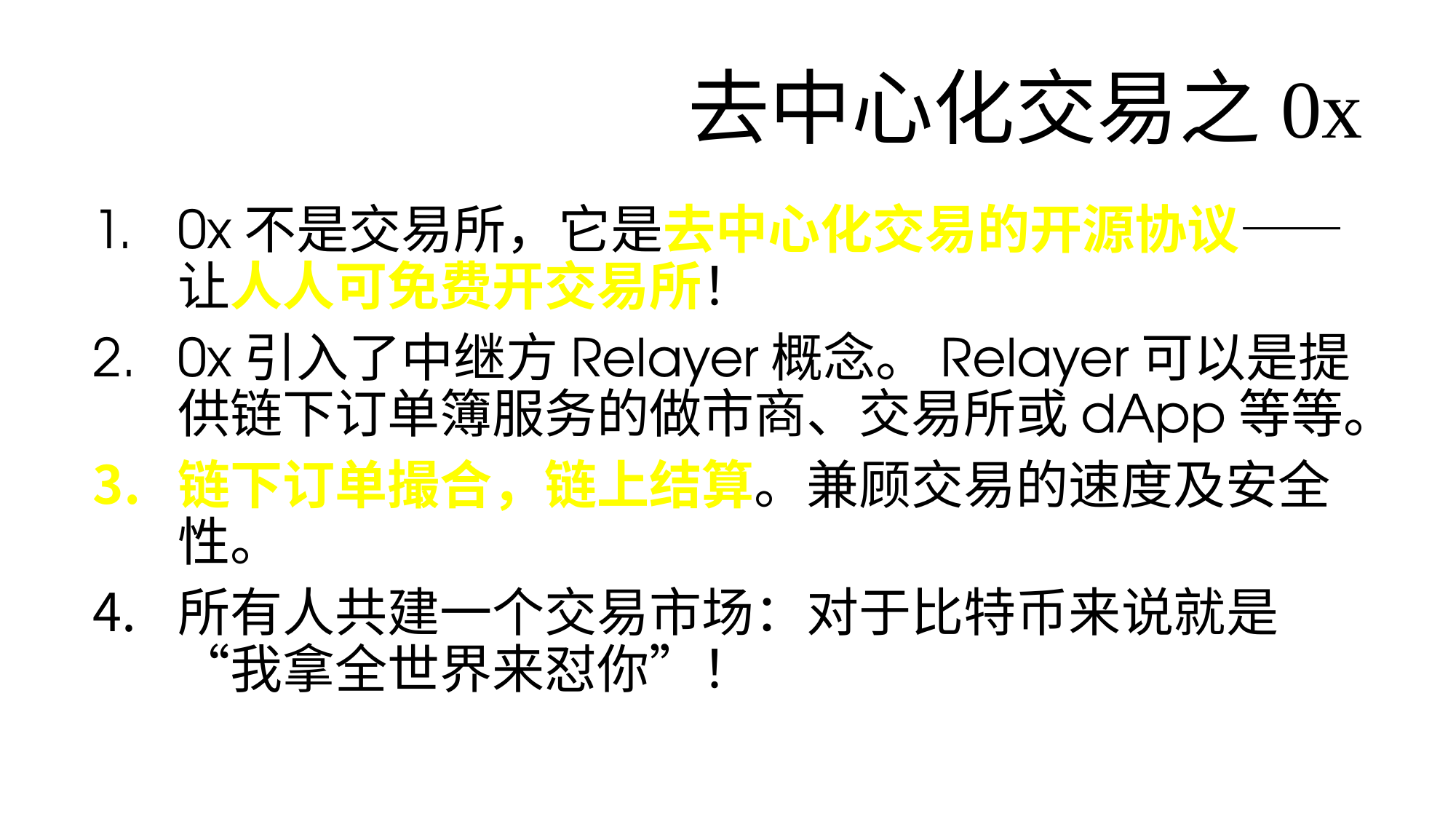

# 去中心化交易之0x
0x不是交易所，它是去中心化交易的开源协议——让人人可免费开交易所！
0x引入了中继方Relayer概念。Relayer可以是提供链下订单簿服务的做市商、交易所或dApp等等。
链下订单撮合，链上结算。兼顾交易的速度及安全性。
所有人共建一个交易市场：对于比特币来说就是“我拿全世界来怼你”！